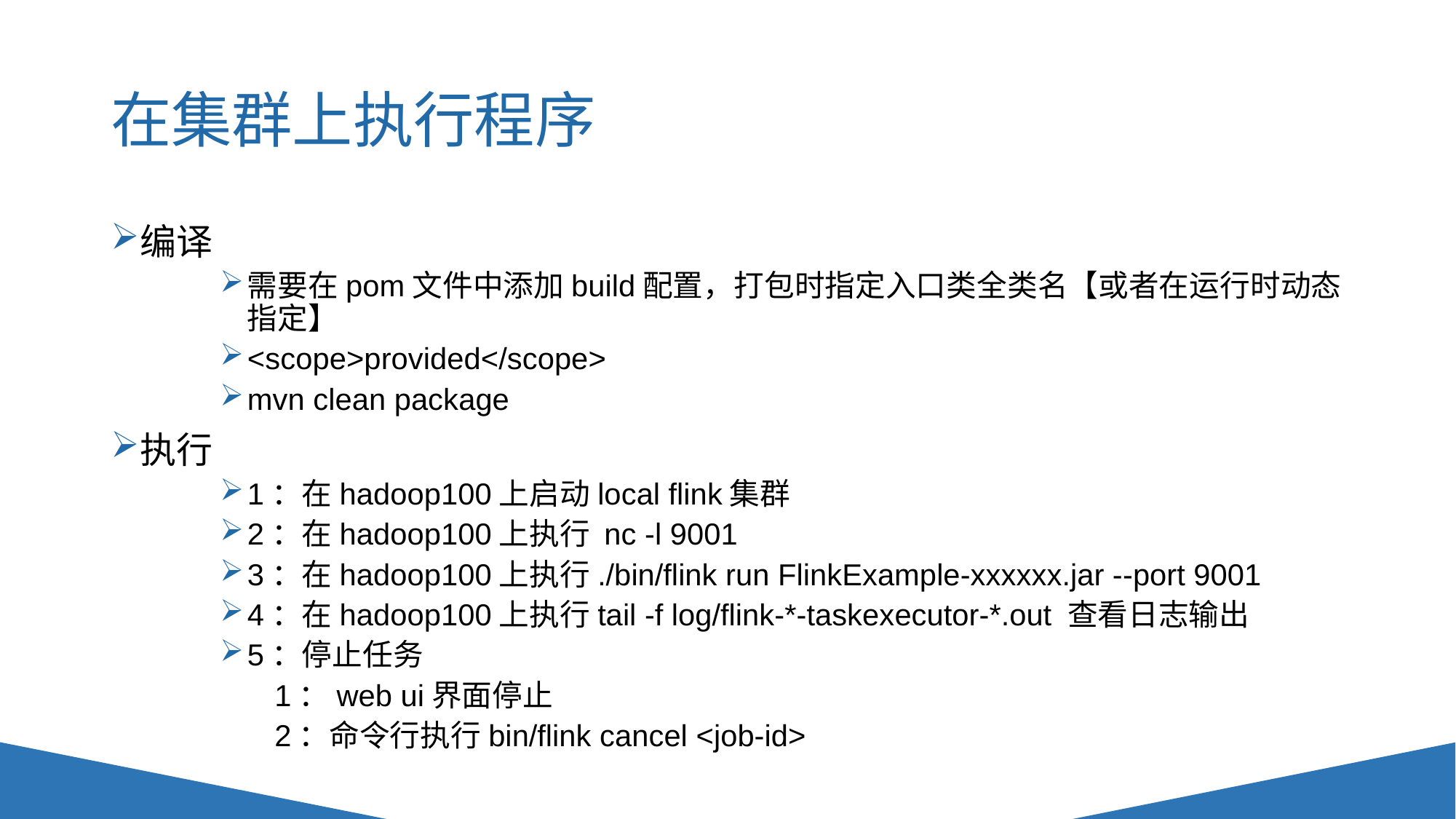

# 在集群上执行程序
编译
需要在pom文件中添加build配置，打包时指定入口类全类名【或者在运行时动态指定】
<scope>provided</scope>
mvn clean package
执行
1：在hadoop100上启动local flink集群
2：在hadoop100上执行 nc -l 9001
3：在hadoop100上执行./bin/flink run FlinkExample-xxxxxx.jar --port 9001
4：在hadoop100上执行tail -f log/flink-*-taskexecutor-*.out 查看日志输出
5：停止任务
1：web ui界面停止
2：命令行执行bin/flink cancel <job-id>